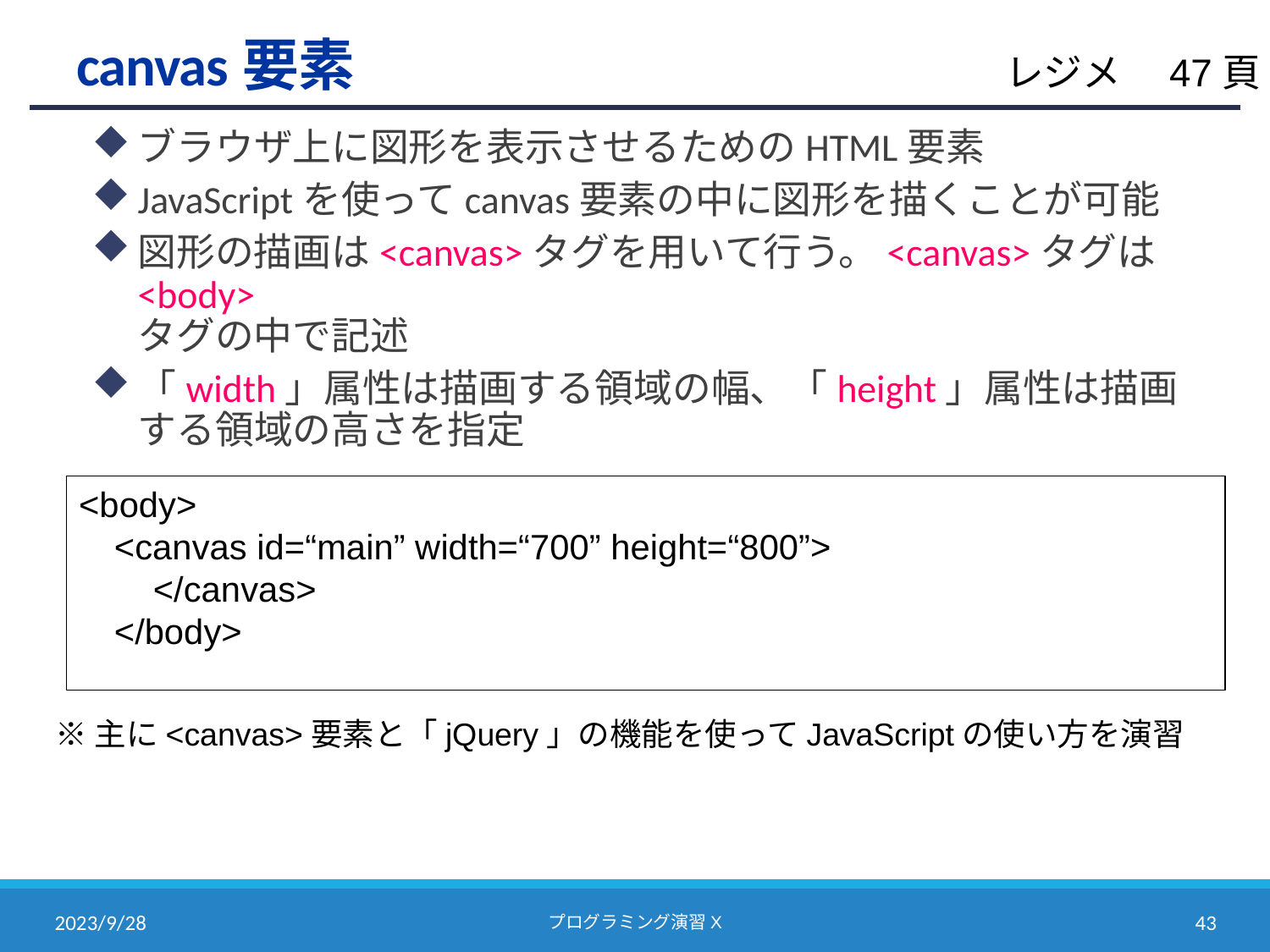

# canvas要素
レジメ　47頁
ブラウザ上に図形を表示させるためのHTML要素
JavaScriptを使ってcanvas要素の中に図形を描くことが可能
図形の描画は<canvas>タグを用いて行う。<canvas>タグは<body>
タグの中で記述
「width」属性は描画する領域の幅、「height」属性は描画する領域の高さを指定
<body>
<canvas id=“main” width=“700” height=“800”>
    </canvas>
</body>
※主に<canvas>要素と「jQuery」の機能を使ってJavaScriptの使い方を演習
2023/9/28
プログラミング演習X
43